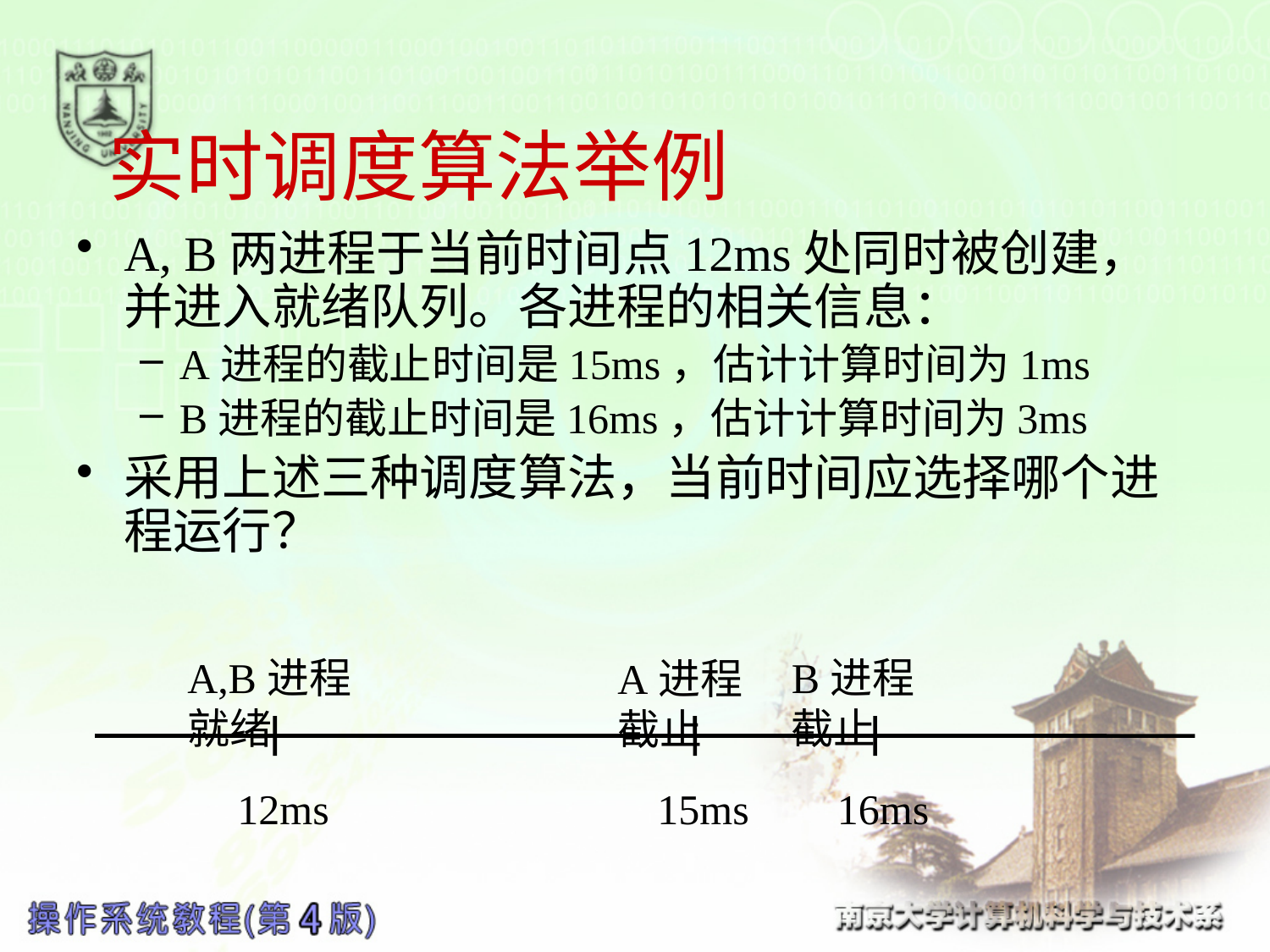

# 实时调度算法举例
A, B两进程于当前时间点12ms处同时被创建，并进入就绪队列。各进程的相关信息：
A进程的截止时间是15ms，估计计算时间为1ms
B进程的截止时间是16ms，估计计算时间为3ms
采用上述三种调度算法，当前时间应选择哪个进程运行？
A,B进程就绪
B进程截止
A进程截止

12ms
15ms
16ms